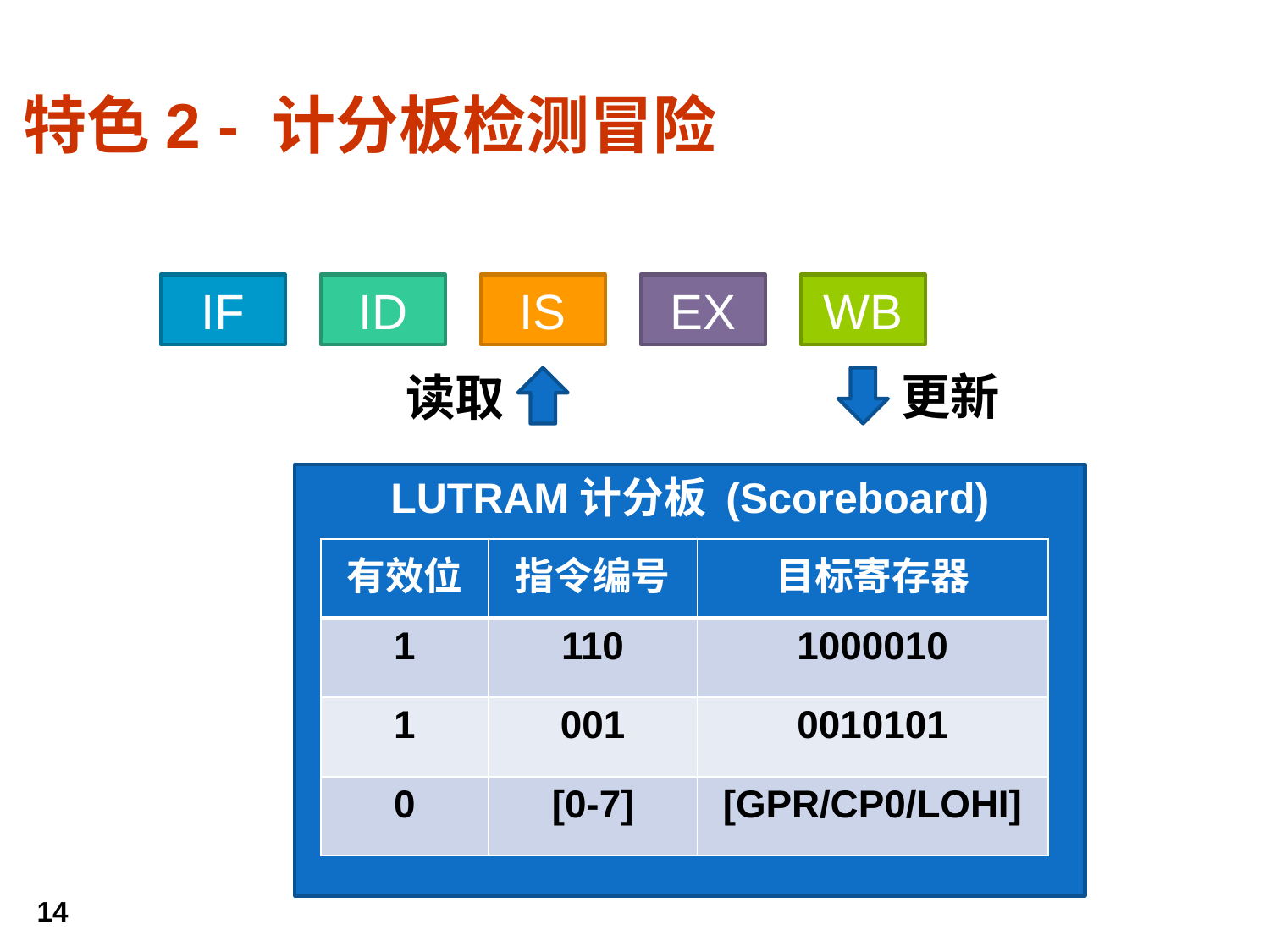

# 特色2 - 计分板检测冒险
IF
ID
IS
EX
WB
更新
读取

LUTRAM计分板 (Scoreboard)
| 有效位 | 指令编号 | 目标寄存器 |
| --- | --- | --- |
| 1 | 110 | 1000010 |
| 1 | 001 | 0010101 |
| 0 | [0-7] | [GPR/CP0/LOHI] |
14